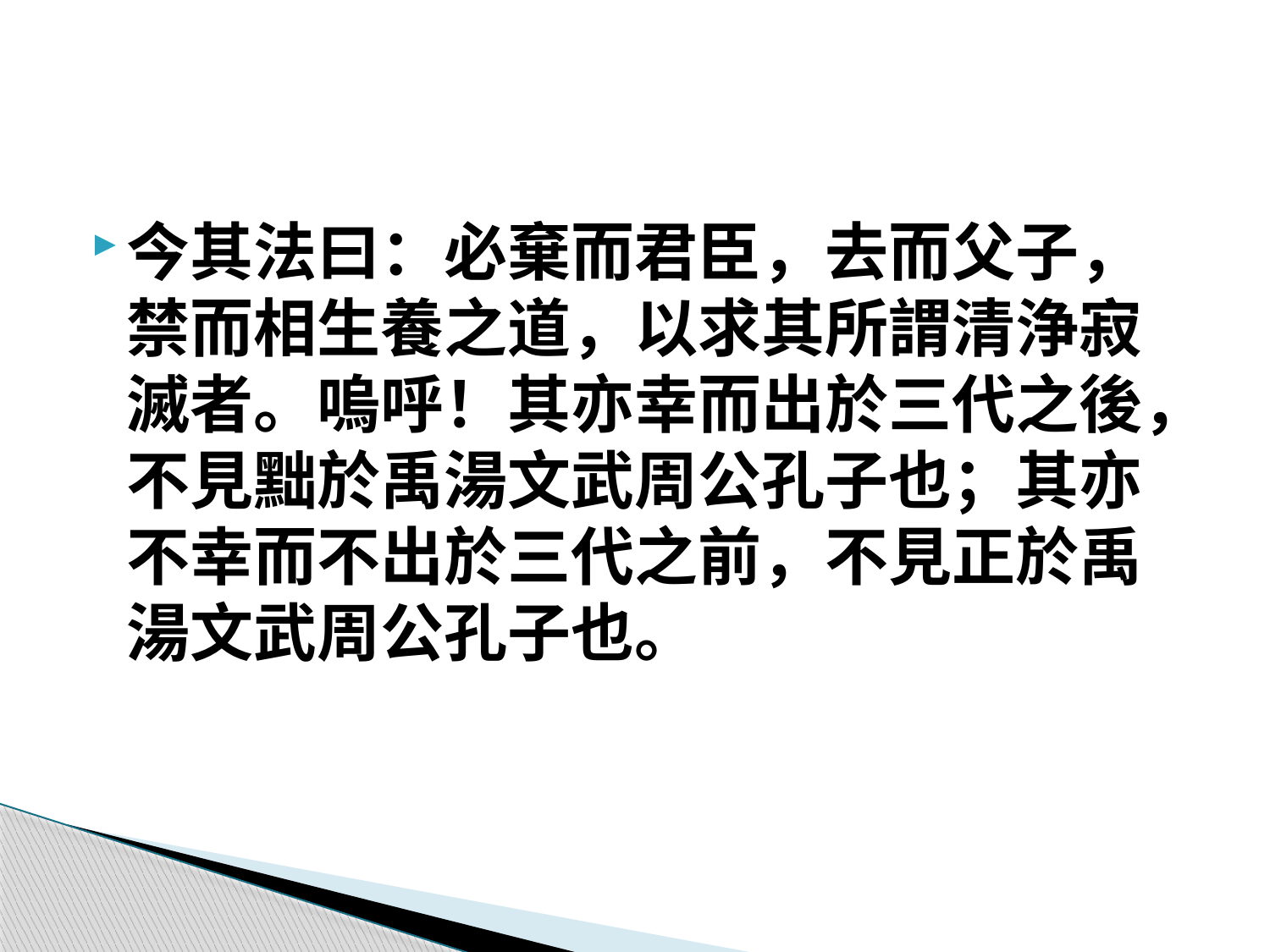

#
今其法曰：必棄而君臣，去而父子，禁而相生養之道，以求其所謂清浄寂滅者。嗚呼！其亦幸而出於三代之後，不見黜於禹湯文武周公孔子也；其亦不幸而不出於三代之前，不見正於禹湯文武周公孔子也。